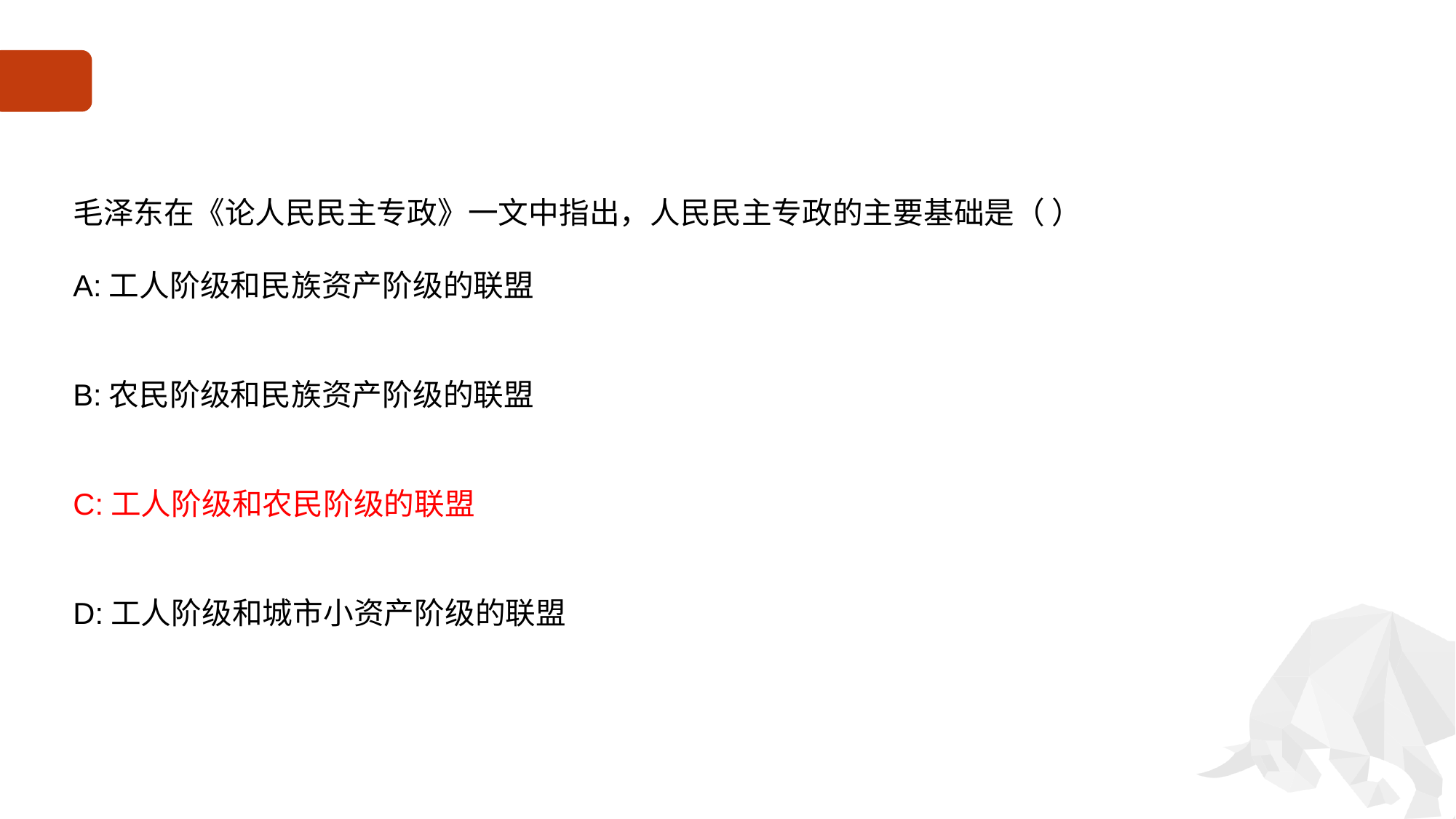

#
毛泽东在《论人民民主专政》一文中指出，人民民主专政的主要基础是（ ）

A:工人阶级和民族资产阶级的联盟

B:农民阶级和民族资产阶级的联盟

C:工人阶级和农民阶级的联盟

D:工人阶级和城市小资产阶级的联盟